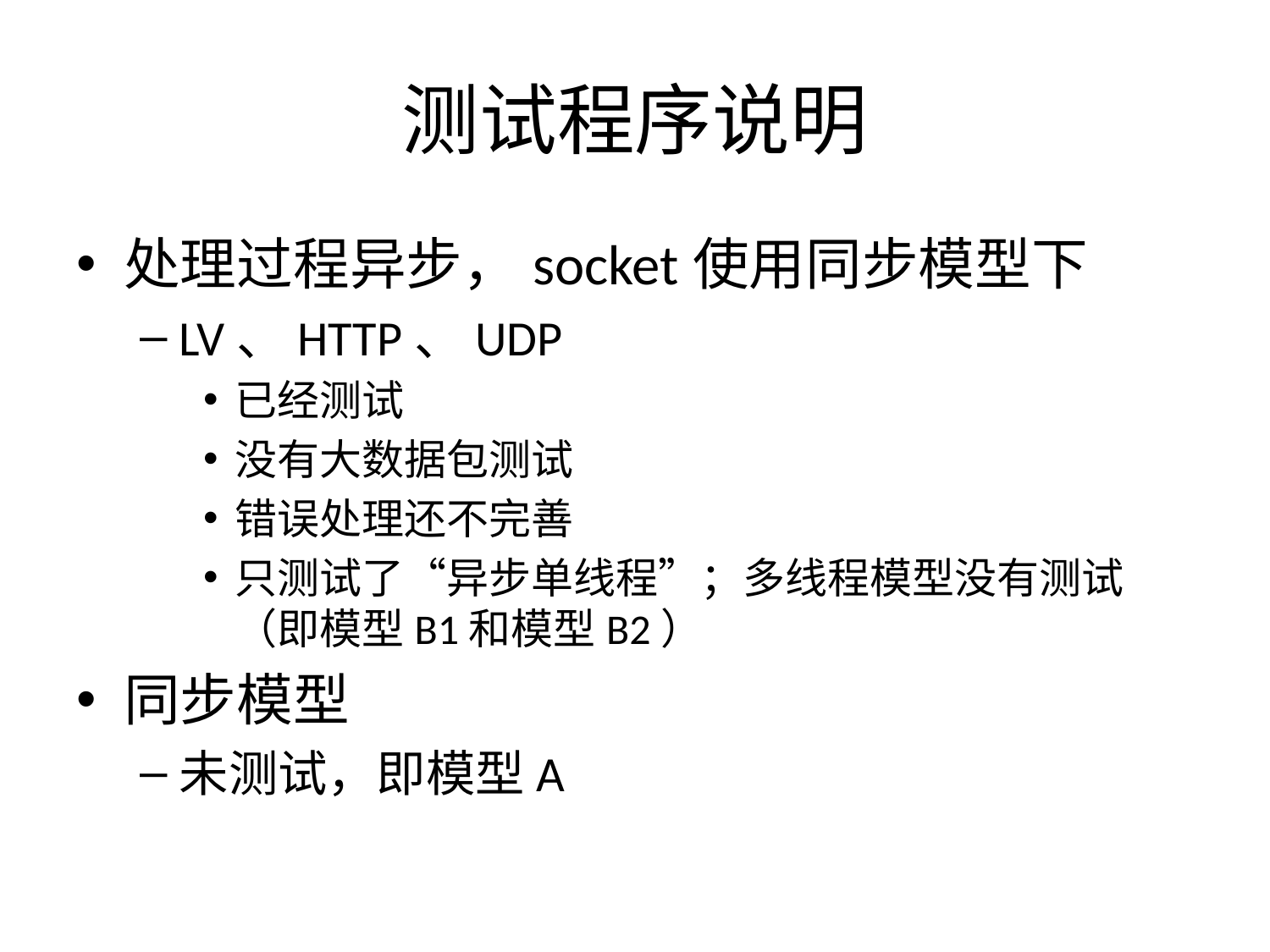

# 测试程序说明
处理过程异步，socket使用同步模型下
LV、HTTP、UDP
已经测试
没有大数据包测试
错误处理还不完善
只测试了“异步单线程”；多线程模型没有测试（即模型B1和模型B2）
同步模型
未测试，即模型A